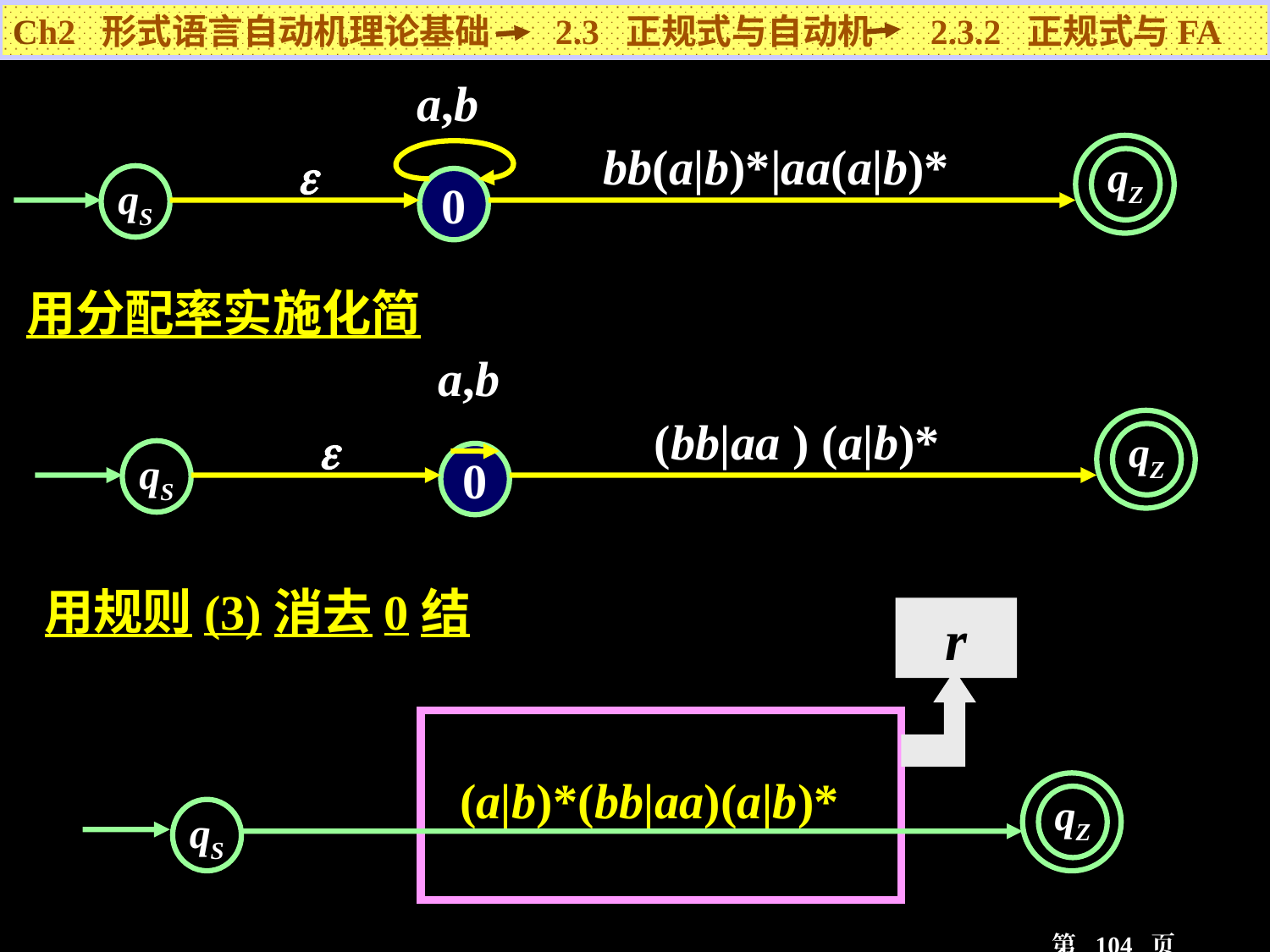

Ch2  形式语言自动机理论基础       2.3  正规式与自动机      2.3.2  正规式与FA

a,b
bb(a|b)*|aa(a|b)*

qZ

ε
qS
0

用分配率实施化简
a,b
(bb|aa ) (a|b)*

qZ

ε
qS
0

    用规则(3)消去0结
r

(a|b)*(bb|aa)(a|b)*

qZ

qS